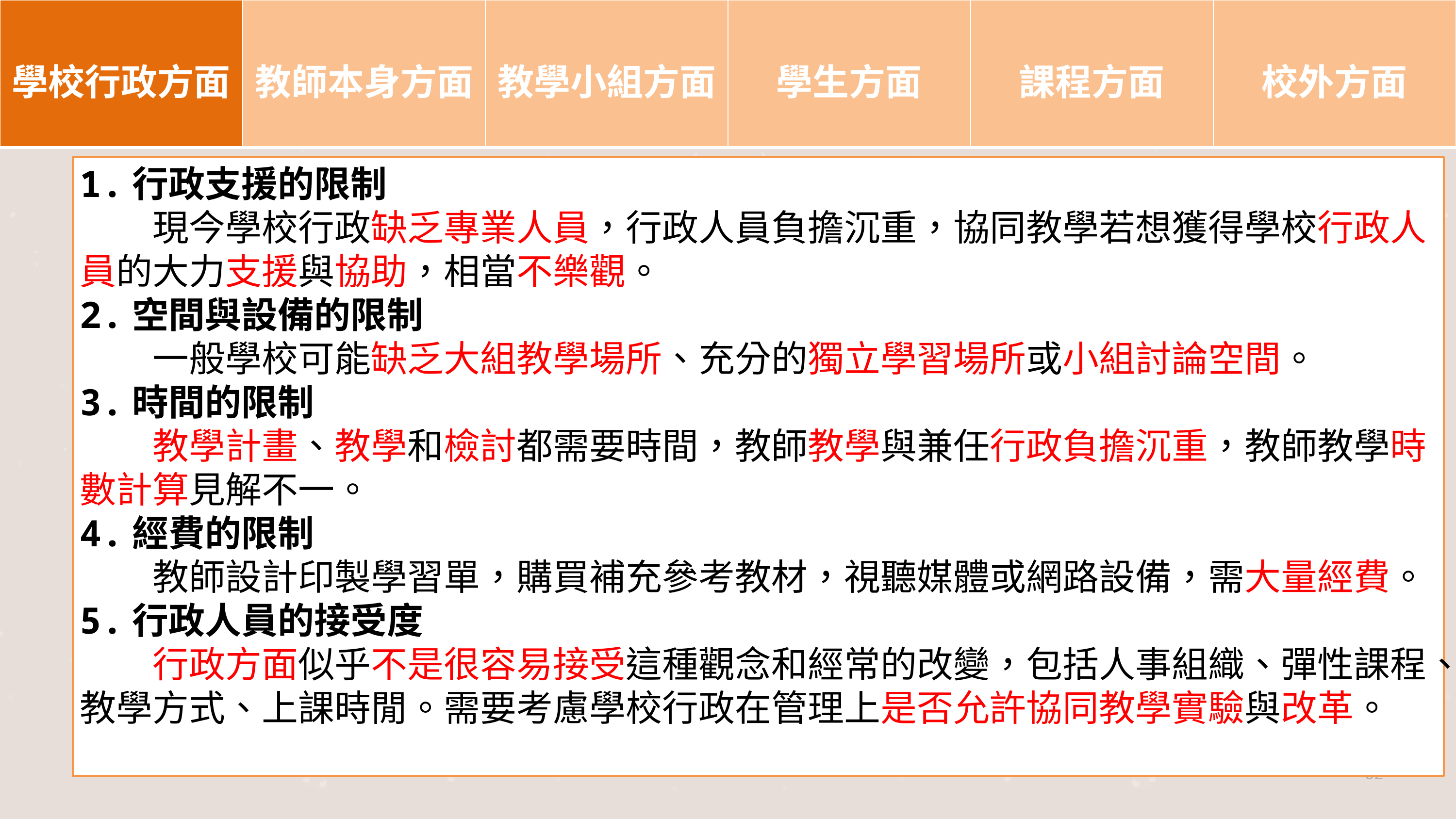

| 學校行政方面 | 教師本身方面 | 教學小組方面 | 學生方面 | 課程方面 | 校外方面 |
| --- | --- | --- | --- | --- | --- |
1.行政支援的限制
	現今學校行政缺乏專業人員，行政人員負擔沉重，協同教學若想獲得學校行政人員的大力支援與協助，相當不樂觀。
2.空間與設備的限制
	一般學校可能缺乏大組教學場所、充分的獨立學習場所或小組討論空間。
3.時間的限制
	教學計畫、教學和檢討都需要時間，教師教學與兼任行政負擔沉重，教師教學時數計算見解不一。
4.經費的限制
	教師設計印製學習單，購買補充參考教材，視聽媒體或網路設備，需大量經費。
5.行政人員的接受度
	行政方面似乎不是很容易接受這種觀念和經常的改變，包括人事組織、彈性課程、教學方式、上課時閒。需要考慮學校行政在管理上是否允許協同教學實驗與改革。

62